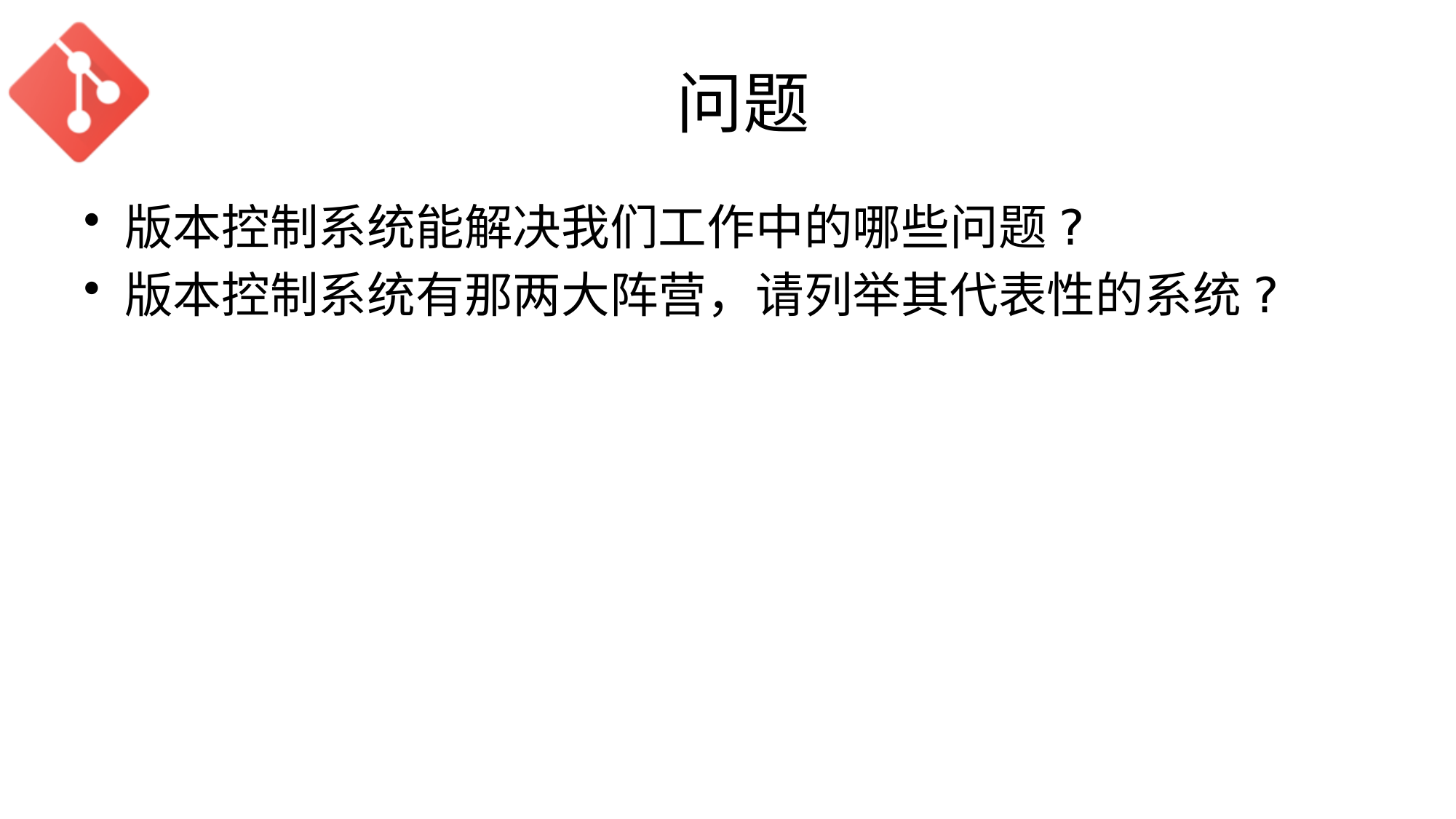

# 问题
版本控制系统能解决我们工作中的哪些问题?
版本控制系统有那两大阵营，请列举其代表性的系统?